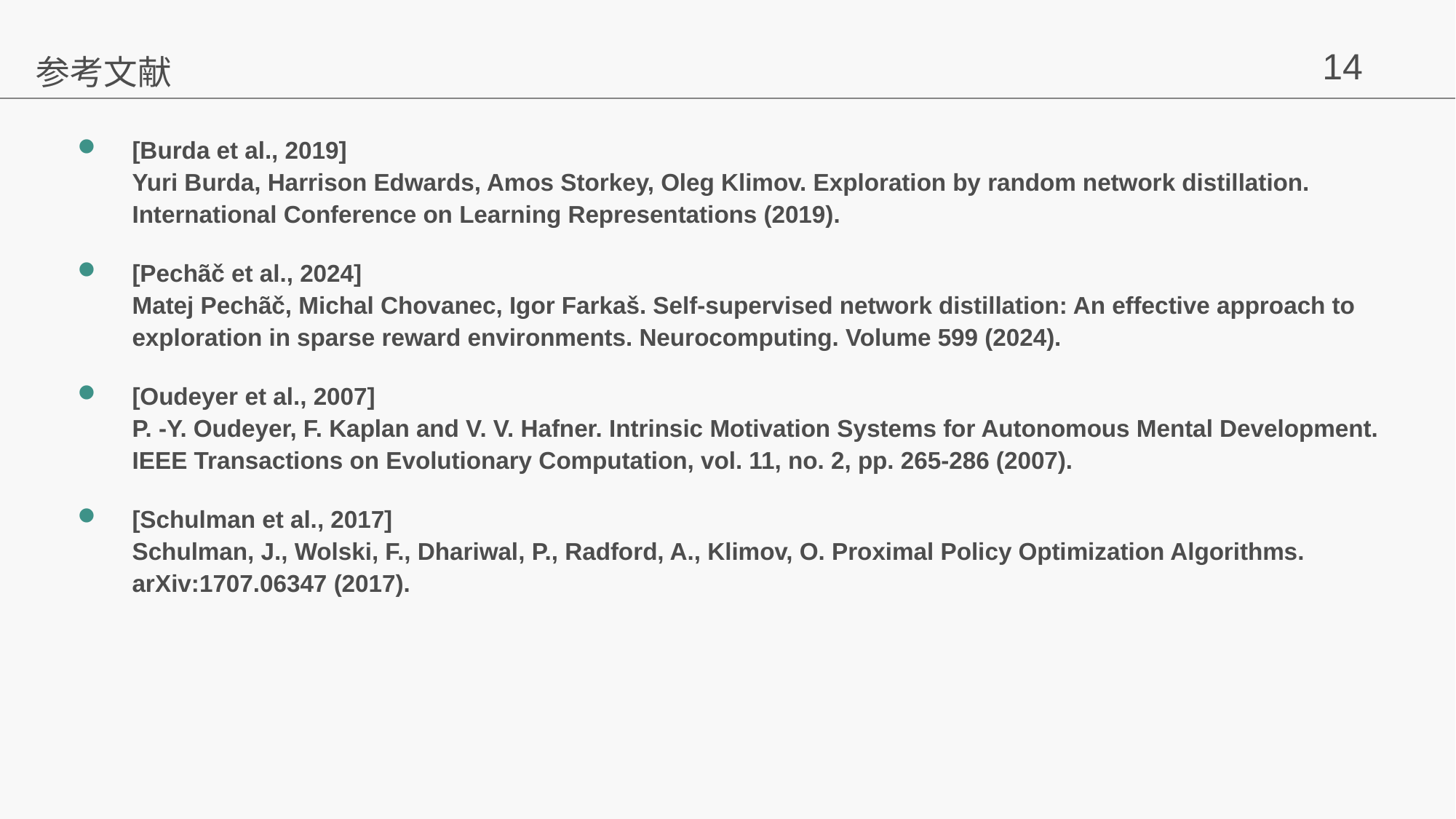

参考文献
[Burda et al., 2019]
Yuri Burda, Harrison Edwards, Amos Storkey, Oleg Klimov. Exploration by random network distillation. International Conference on Learning Representations (2019).
[Pechãč et al., 2024]
Matej Pechãč, Michal Chovanec, Igor Farkaš. Self-supervised network distillation: An effective approach to exploration in sparse reward environments. Neurocomputing. Volume 599 (2024).
[Oudeyer et al., 2007]
P. -Y. Oudeyer, F. Kaplan and V. V. Hafner. Intrinsic Motivation Systems for Autonomous Mental Development. IEEE Transactions on Evolutionary Computation, vol. 11, no. 2, pp. 265-286 (2007).
[Schulman et al., 2017]
Schulman, J., Wolski, F., Dhariwal, P., Radford, A., Klimov, O. Proximal Policy Optimization Algorithms. arXiv:1707.06347 (2017).